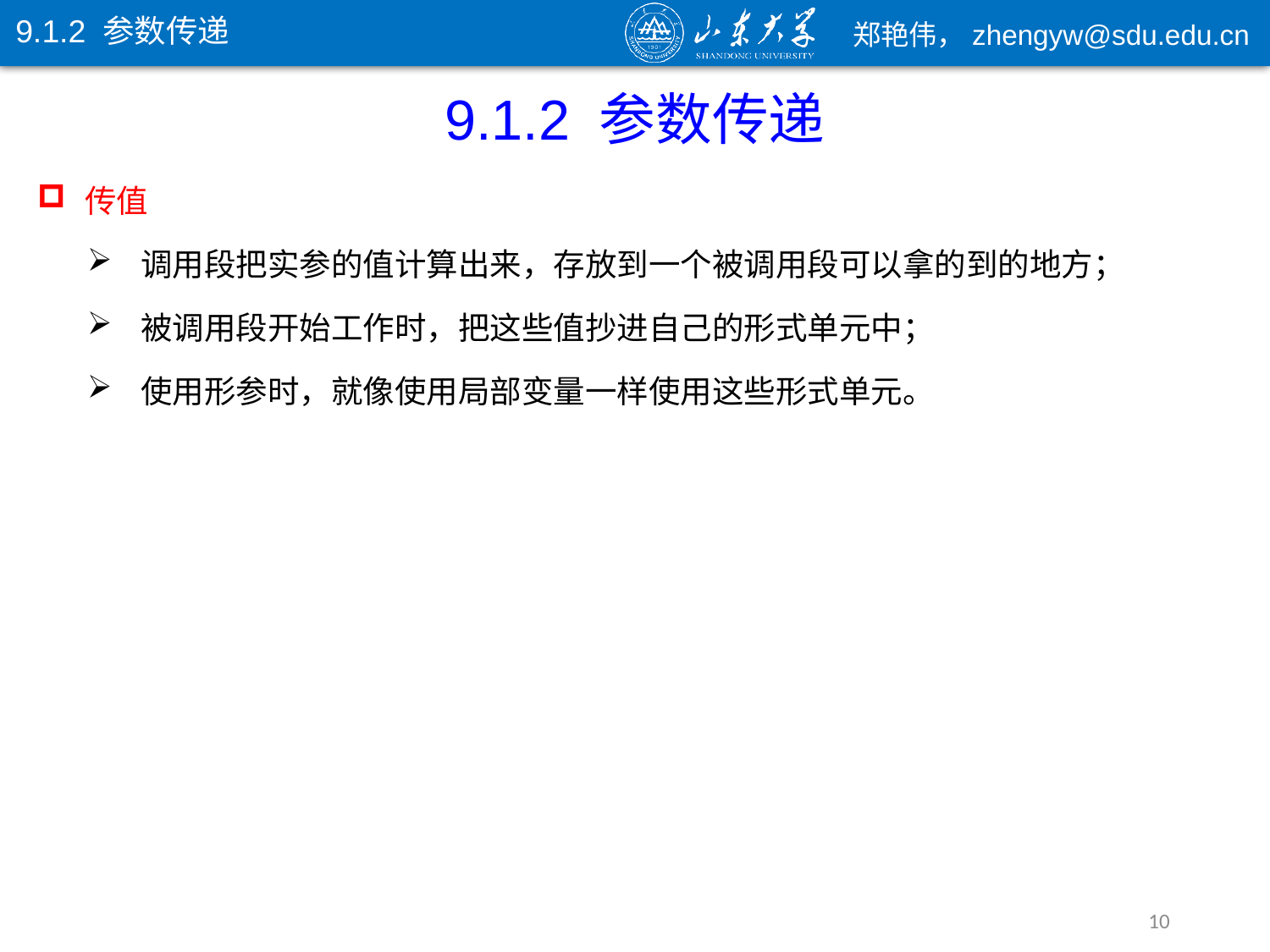

9.1.2 参数传递
9.1.2 参数传递
传值
调用段把实参的值计算出来，存放到一个被调用段可以拿的到的地方；
被调用段开始工作时，把这些值抄进自己的形式单元中；
使用形参时，就像使用局部变量一样使用这些形式单元。
10